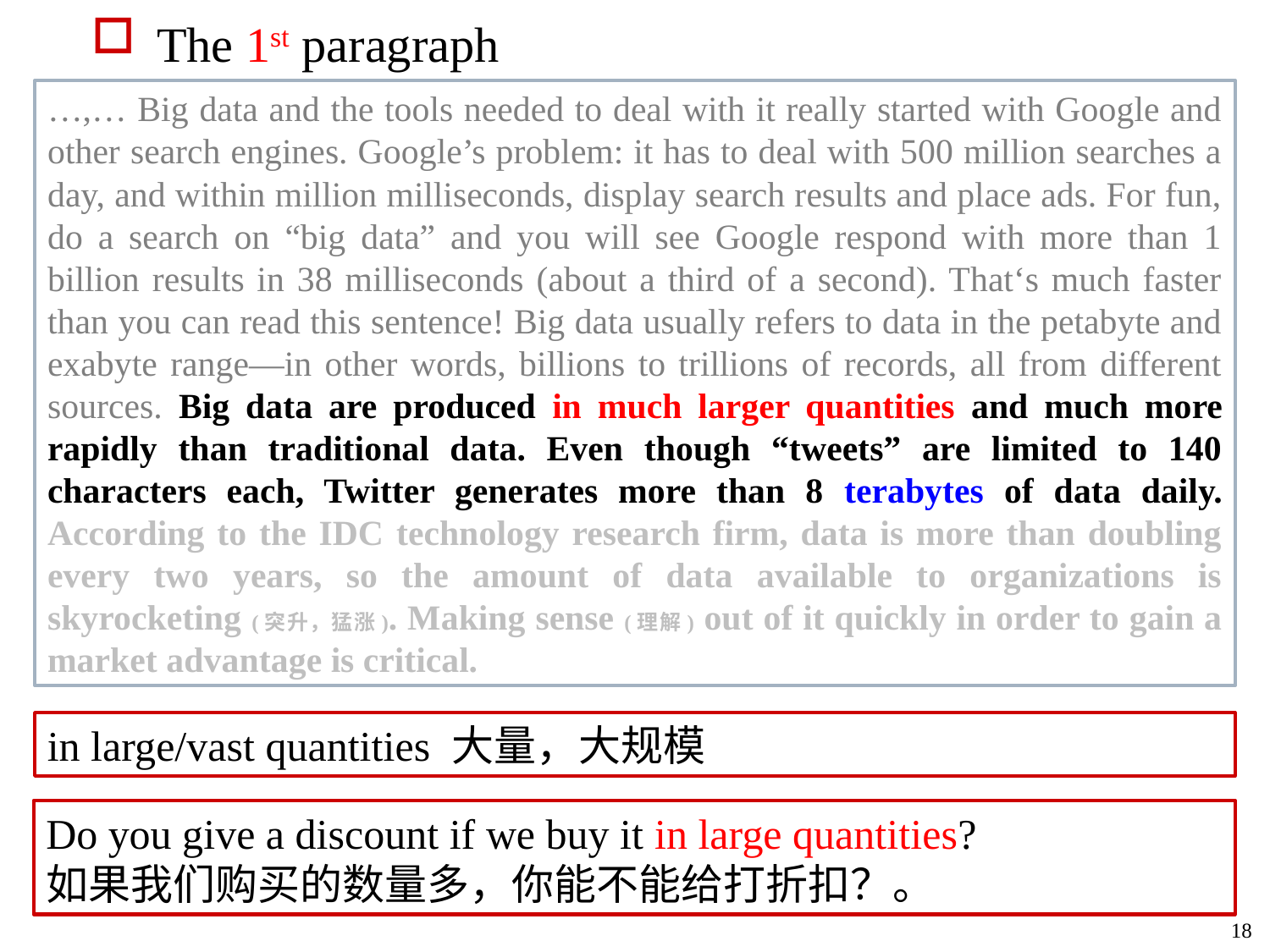

The 1st paragraph
…,… Big data and the tools needed to deal with it really started with Google and other search engines. Google’s problem: it has to deal with 500 million searches a day, and within million milliseconds, display search results and place ads. For fun, do a search on “big data” and you will see Google respond with more than 1 billion results in 38 milliseconds (about a third of a second). That‘s much faster than you can read this sentence! Big data usually refers to data in the petabyte and exabyte range—in other words, billions to trillions of records, all from different sources. Big data are produced in much larger quantities and much more rapidly than traditional data. Even though “tweets” are limited to 140 characters each, Twitter generates more than 8 terabytes of data daily. According to the IDC technology research firm, data is more than doubling every two years, so the amount of data available to organizations is skyrocketing (突升，猛涨). Making sense (理解) out of it quickly in order to gain a market advantage is critical.
in large/vast quantities 大量，大规模
Do you give a discount if we buy it in large quantities?
如果我们购买的数量多，你能不能给打折扣？。
18